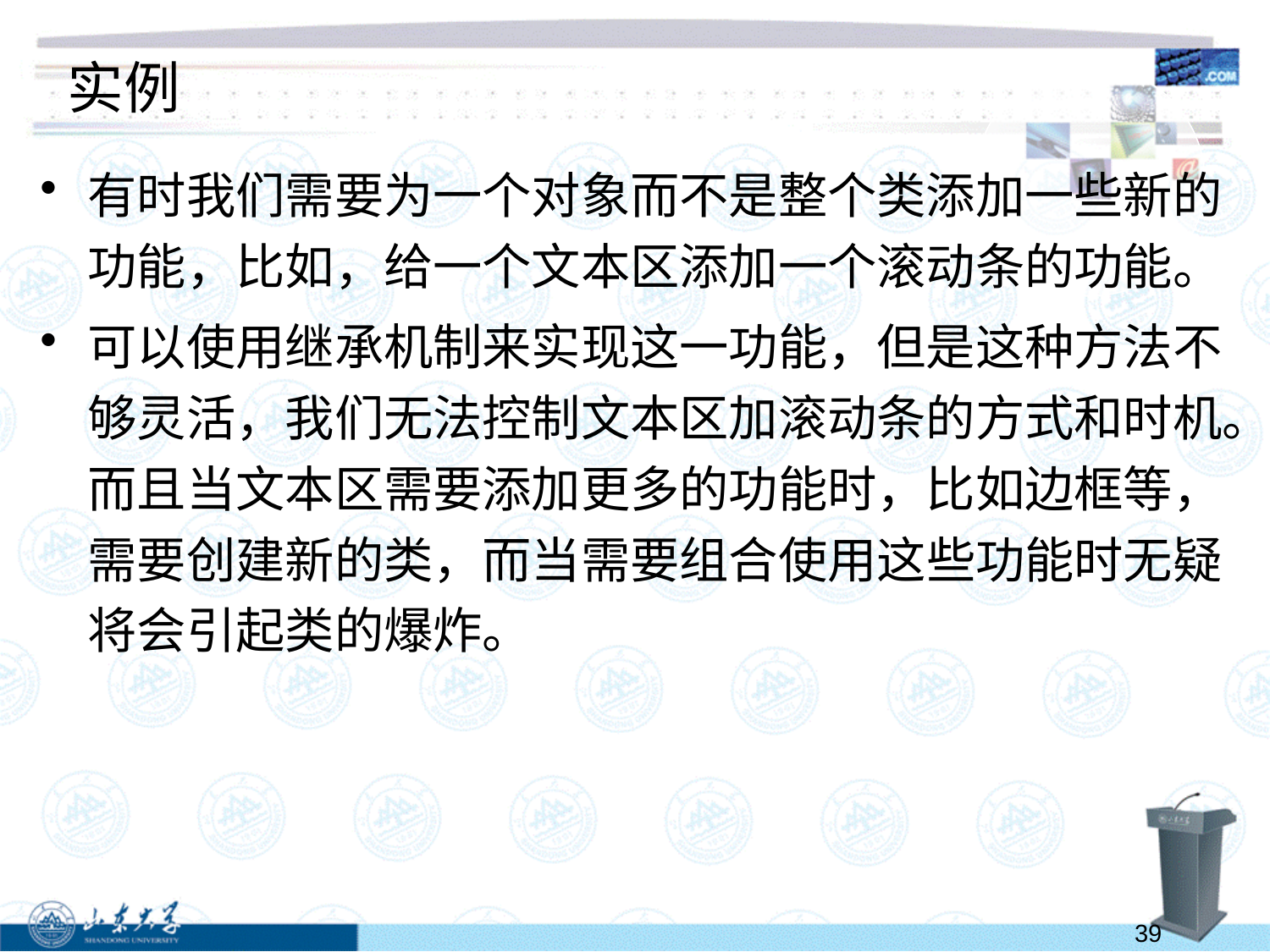

# 实例
有时我们需要为一个对象而不是整个类添加一些新的功能，比如，给一个文本区添加一个滚动条的功能。
可以使用继承机制来实现这一功能，但是这种方法不够灵活，我们无法控制文本区加滚动条的方式和时机。而且当文本区需要添加更多的功能时，比如边框等，需要创建新的类，而当需要组合使用这些功能时无疑将会引起类的爆炸。
39